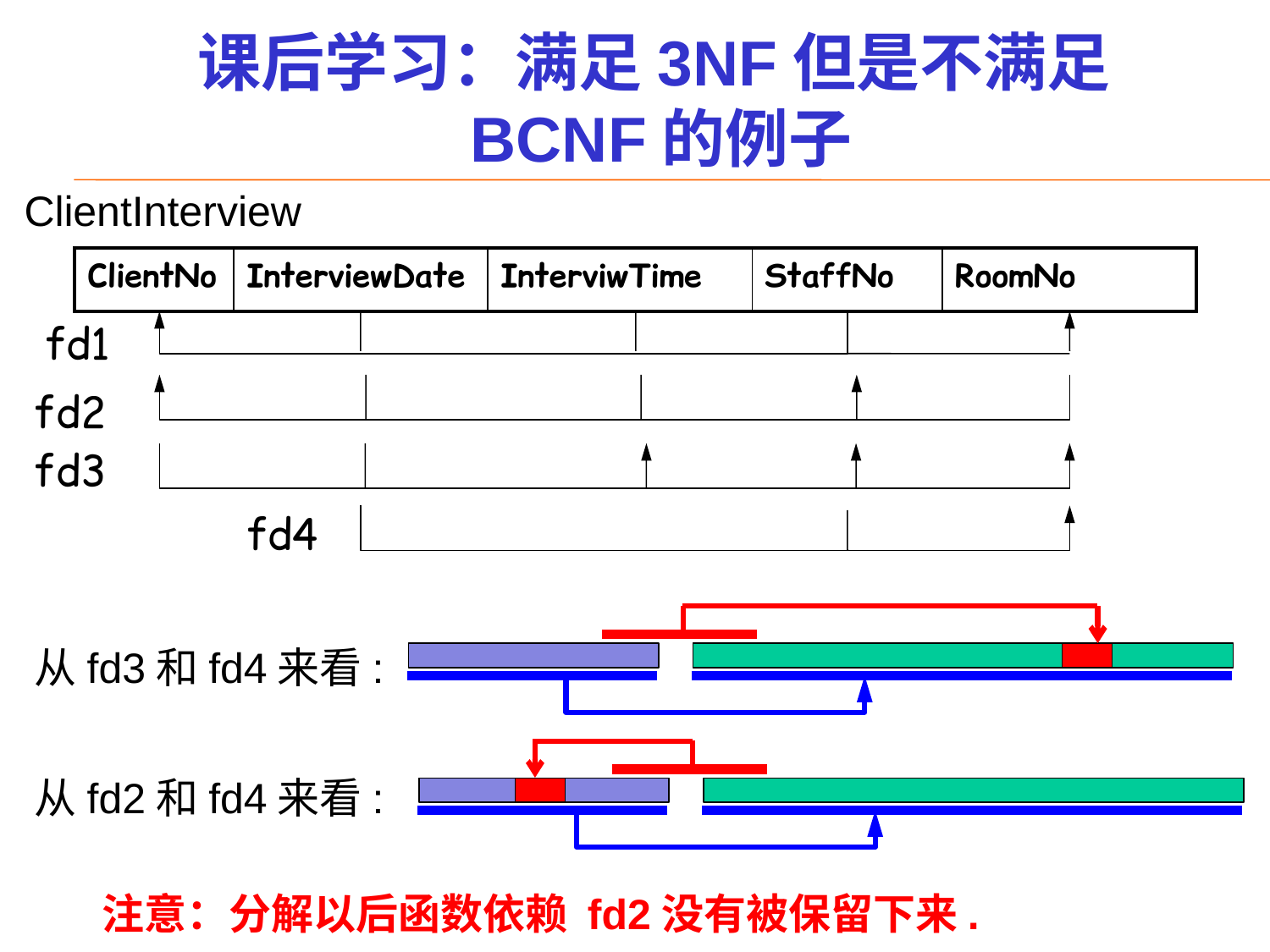

# 课后学习：满足3NF但是不满足BCNF的例子
ClientInterview

| ClientNo | InterviewDate | InterviwTime | StaffNo | RoomNo |
| --- | --- | --- | --- | --- |

fd1

fd2
fd3

fd4

从fd3和fd4来看:

从fd2和fd4来看:
注意：分解以后函数依赖 fd2没有被保留下来.